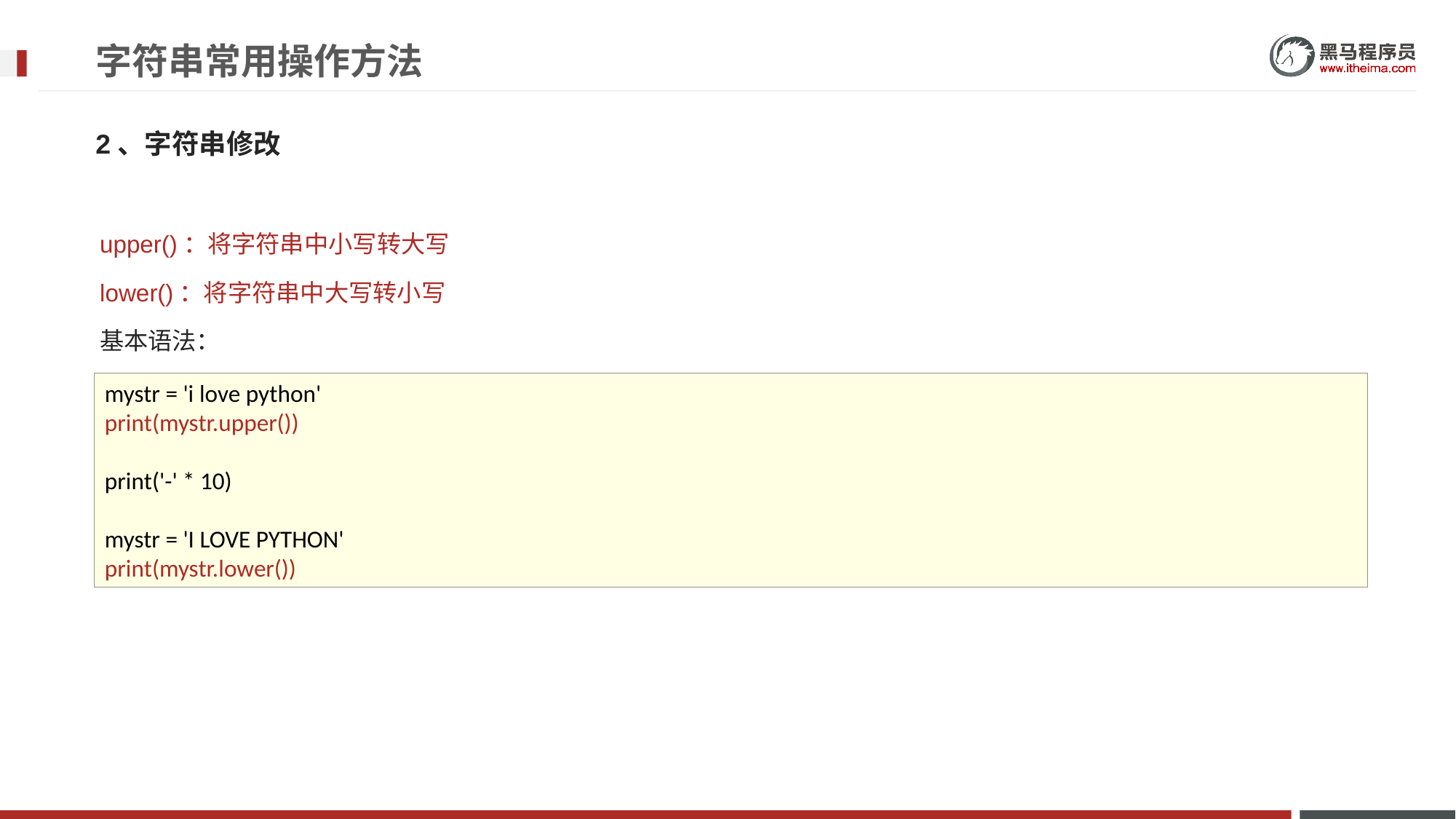

# 字符串常用操作方法
2、字符串修改
upper()：将字符串中小写转大写
lower()：将字符串中大写转小写
基本语法：
mystr = 'i love python'
print(mystr.upper())
print('-' * 10)
mystr = 'I LOVE PYTHON'
print(mystr.lower())